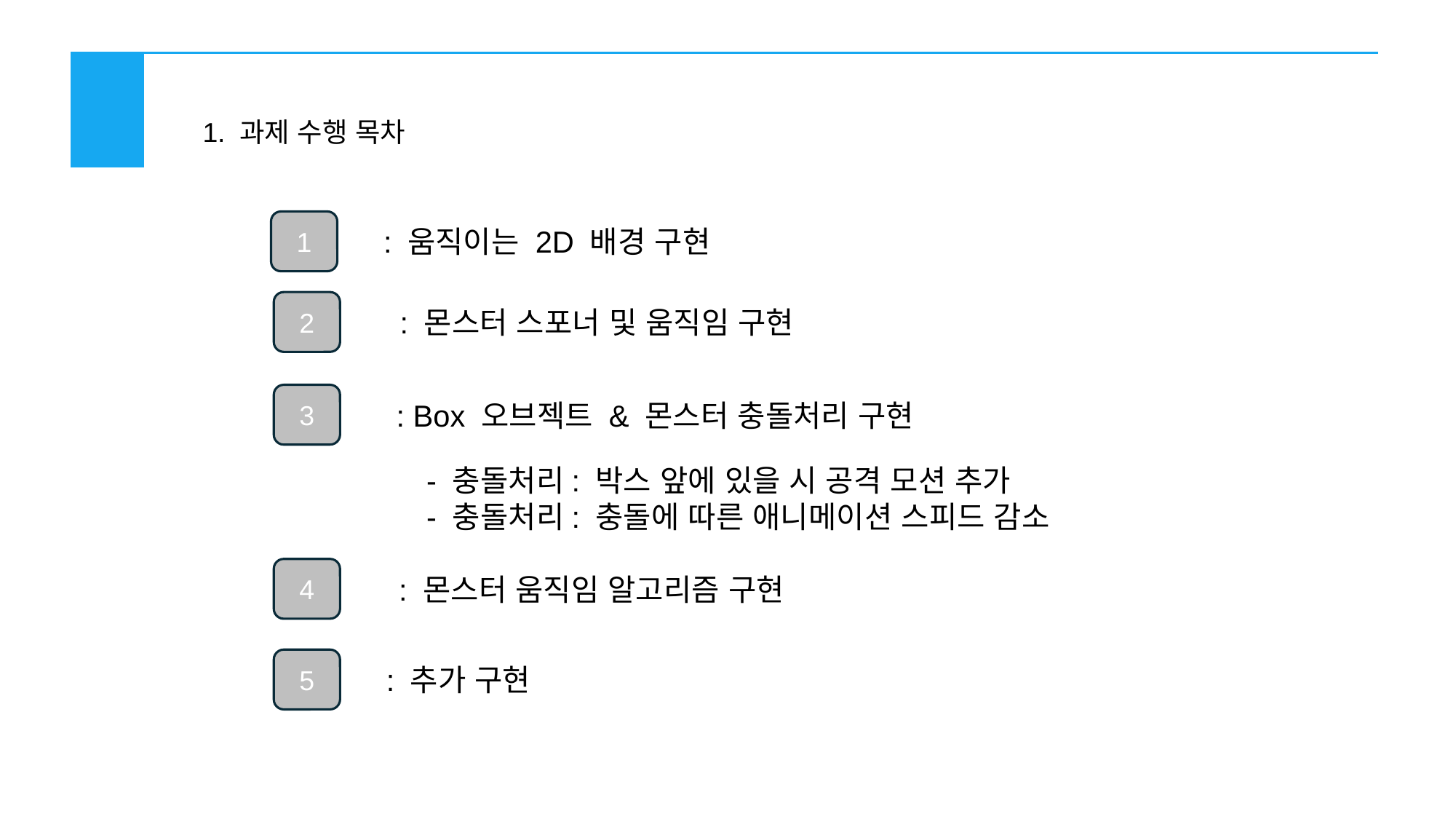

1. 과제 수행 목차
1
: 움직이는 2D 배경 구현
2
: 몬스터 스포너 및 움직임 구현
3
: Box 오브젝트 & 몬스터 충돌처리 구현
- 충돌처리: 박스 앞에 있을 시 공격 모션 추가
- 충돌처리: 충돌에 따른 애니메이션 스피드 감소
4
: 몬스터 움직임 알고리즘 구현
5
: 추가 구현